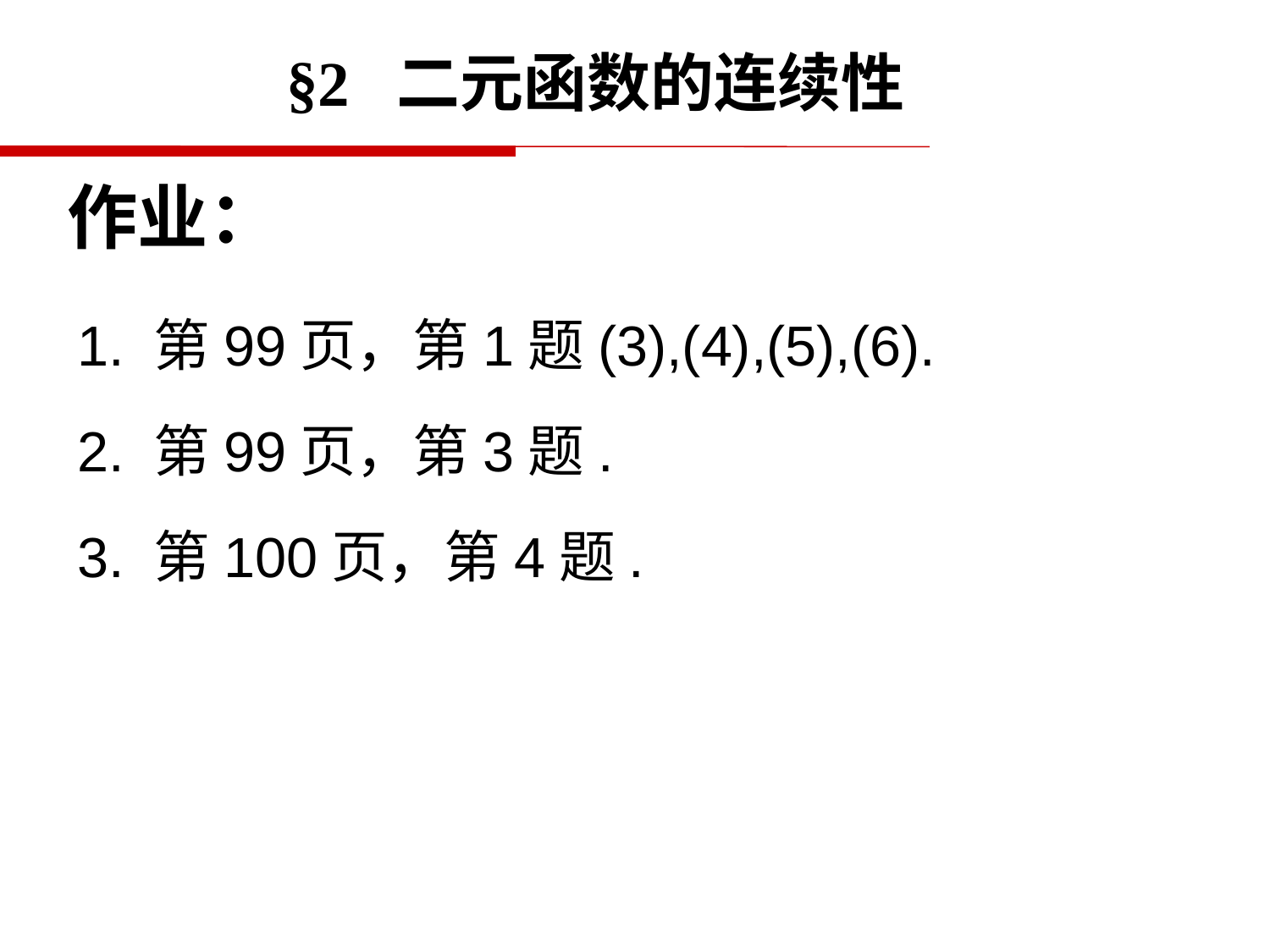

§2  二元函数的连续性
作业：
1. 第99页，第1题(3),(4),(5),(6).
2. 第99页，第3题.
3. 第100页，第4题.